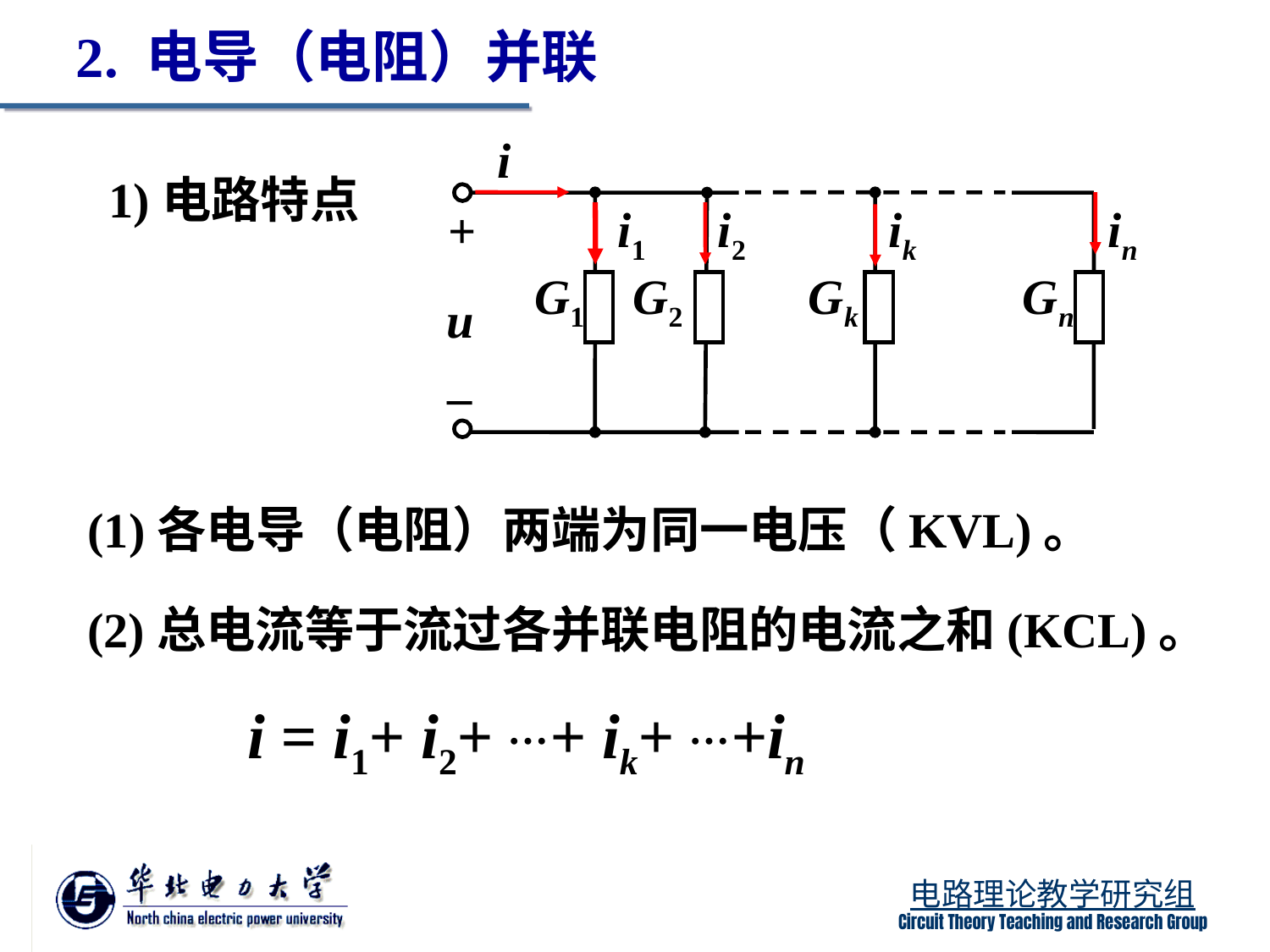

2. 电导（电阻）并联
i

+

i1
i2
ik
in

G1
G2
Gk
Gn

u

_

1)电路特点
(1)各电导（电阻）两端为同一电压（KVL)。
(2)总电流等于流过各并联电阻的电流之和(KCL)。
i = i1+ i2+ …+ ik+ …+in